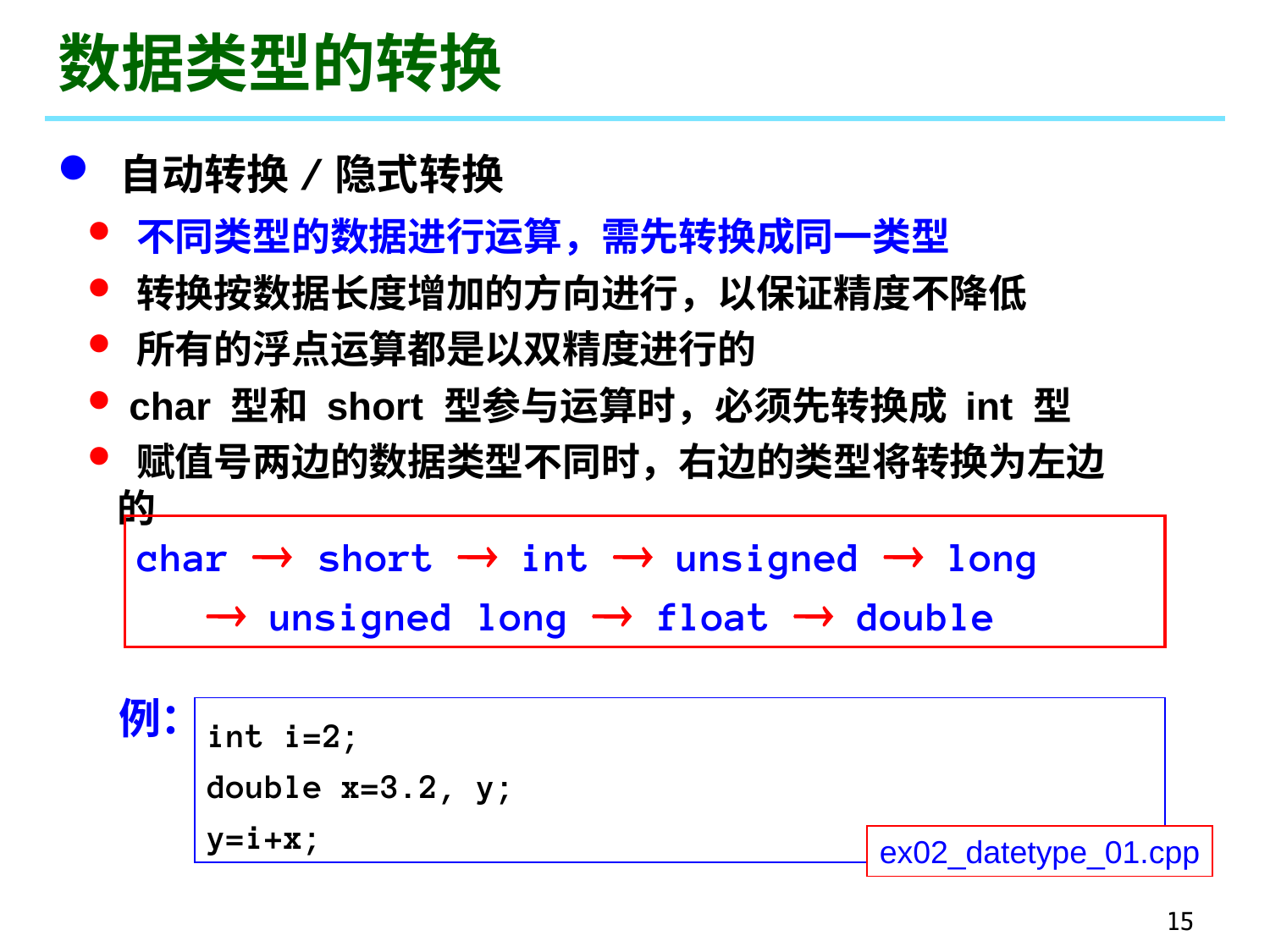

# 数据类型的转换
 自动转换/隐式转换
 不同类型的数据进行运算，需先转换成同一类型
 转换按数据长度增加的方向进行，以保证精度不降低
 所有的浮点运算都是以双精度进行的
 char 型和 short 型参与运算时，必须先转换成 int 型
 赋值号两边的数据类型不同时，右边的类型将转换为左边的
char → short → int → unsigned → long
   → unsigned long → float → double
例：
int i=2;
double x=3.2, y;
y=i+x;
ex02_datetype_01.cpp
15